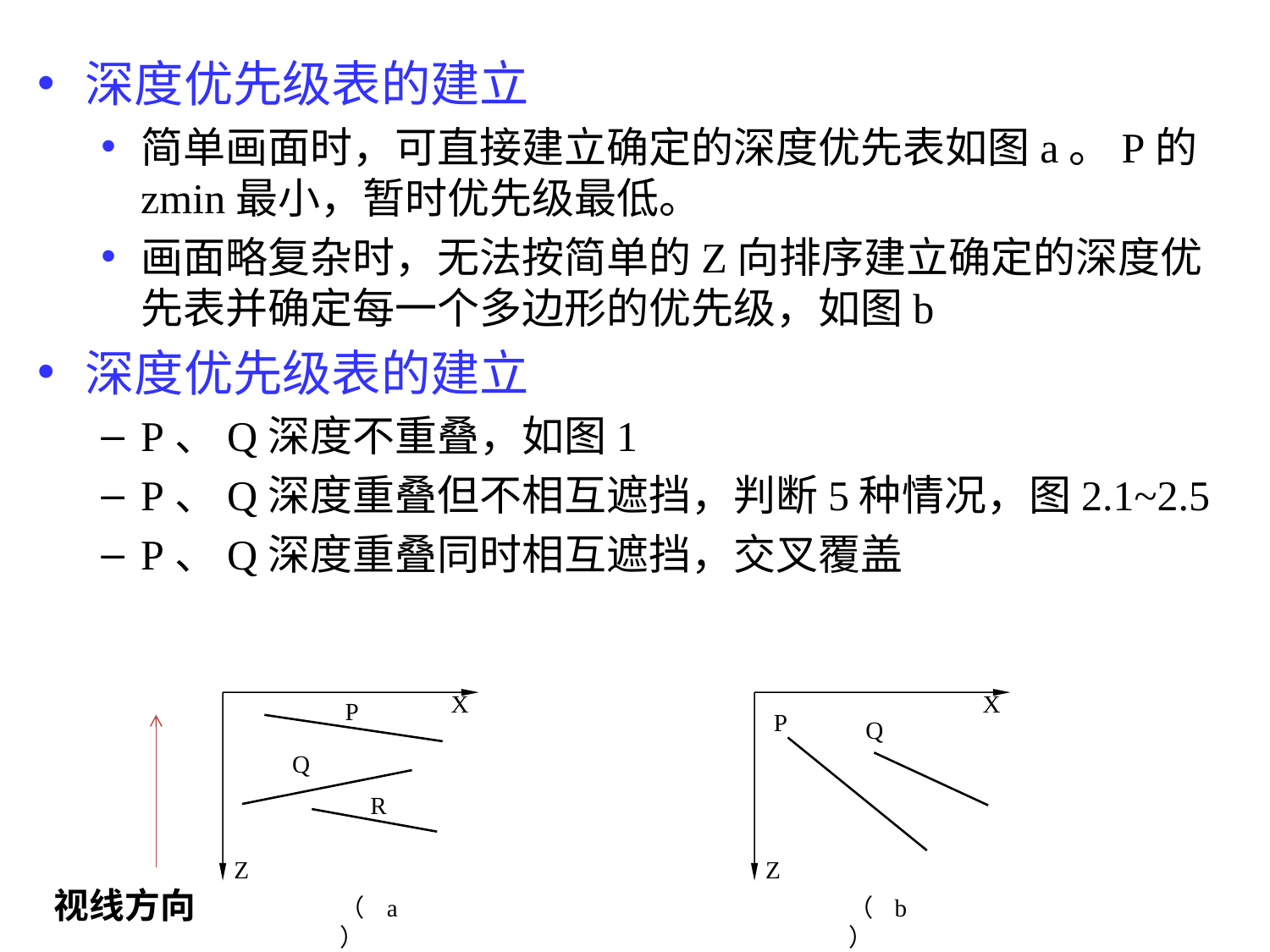

深度优先级表的建立
简单画面时，可直接建立确定的深度优先表如图a。P的zmin最小，暂时优先级最低。
画面略复杂时，无法按简单的Z向排序建立确定的深度优先表并确定每一个多边形的优先级，如图b
深度优先级表的建立
P、Q深度不重叠，如图1
P、Q深度重叠但不相互遮挡，判断5种情况，图2.1~2.5
P、Q深度重叠同时相互遮挡，交叉覆盖

X

P

Q

R

Z
X

P
Q

Z
（a）
（b）
视线方向